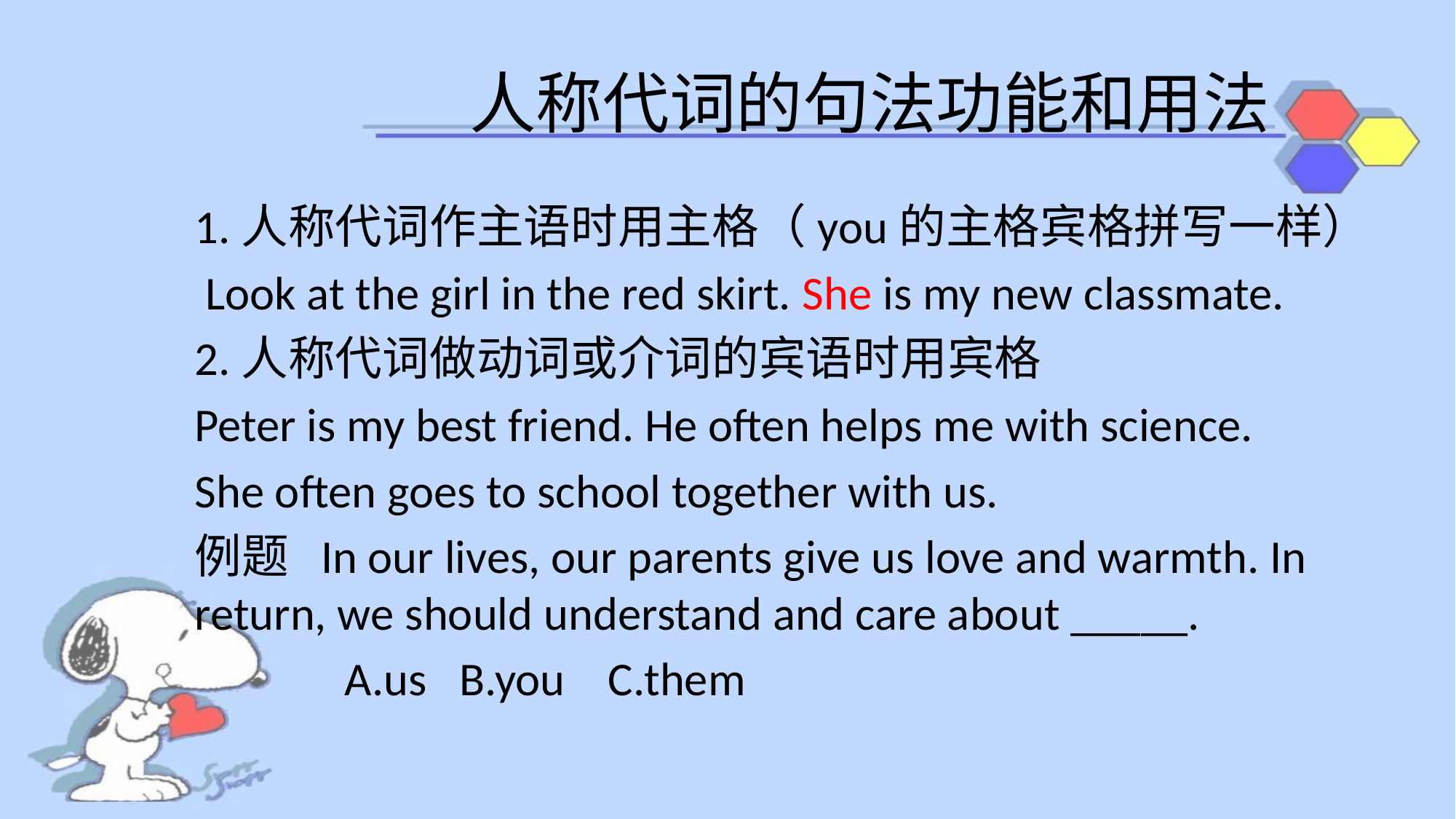

# 人称代词的句法功能和用法
1.人称代词作主语时用主格（you的主格宾格拼写一样）
 Look at the girl in the red skirt. She is my new classmate.
2.人称代词做动词或介词的宾语时用宾格
Peter is my best friend. He often helps me with science.
She often goes to school together with us.
例题  In our lives, our parents give us love and warmth. In return, we should understand and care about _____.
              A.us   B.you    C.them